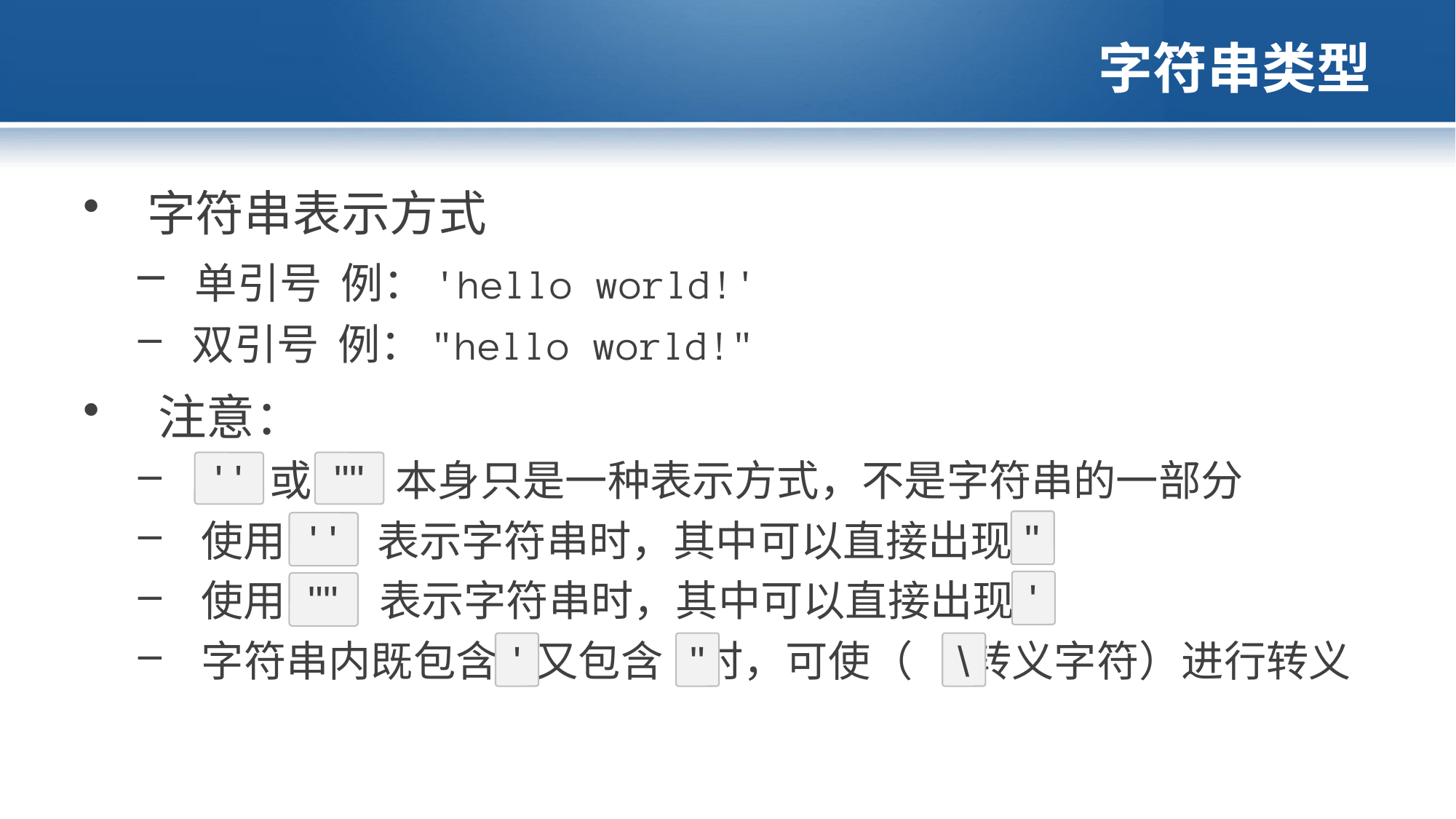

# 字符串类型
 字符串表示方式
 单引号  例：'hello world!'
 双引号  例："hello world!"
  注意：
    ' ' 或 " " 本身只是一种表示方式，不是字符串的一部分
  使用  ' '  表示字符串时，其中可以直接出现 "
  使用  " " 表示字符串时，其中可以直接出现 '
  字符串内既包含    又包含    时，可使（      转义字符）进行转义
' '
""
"
' '
'
""
'
"
\